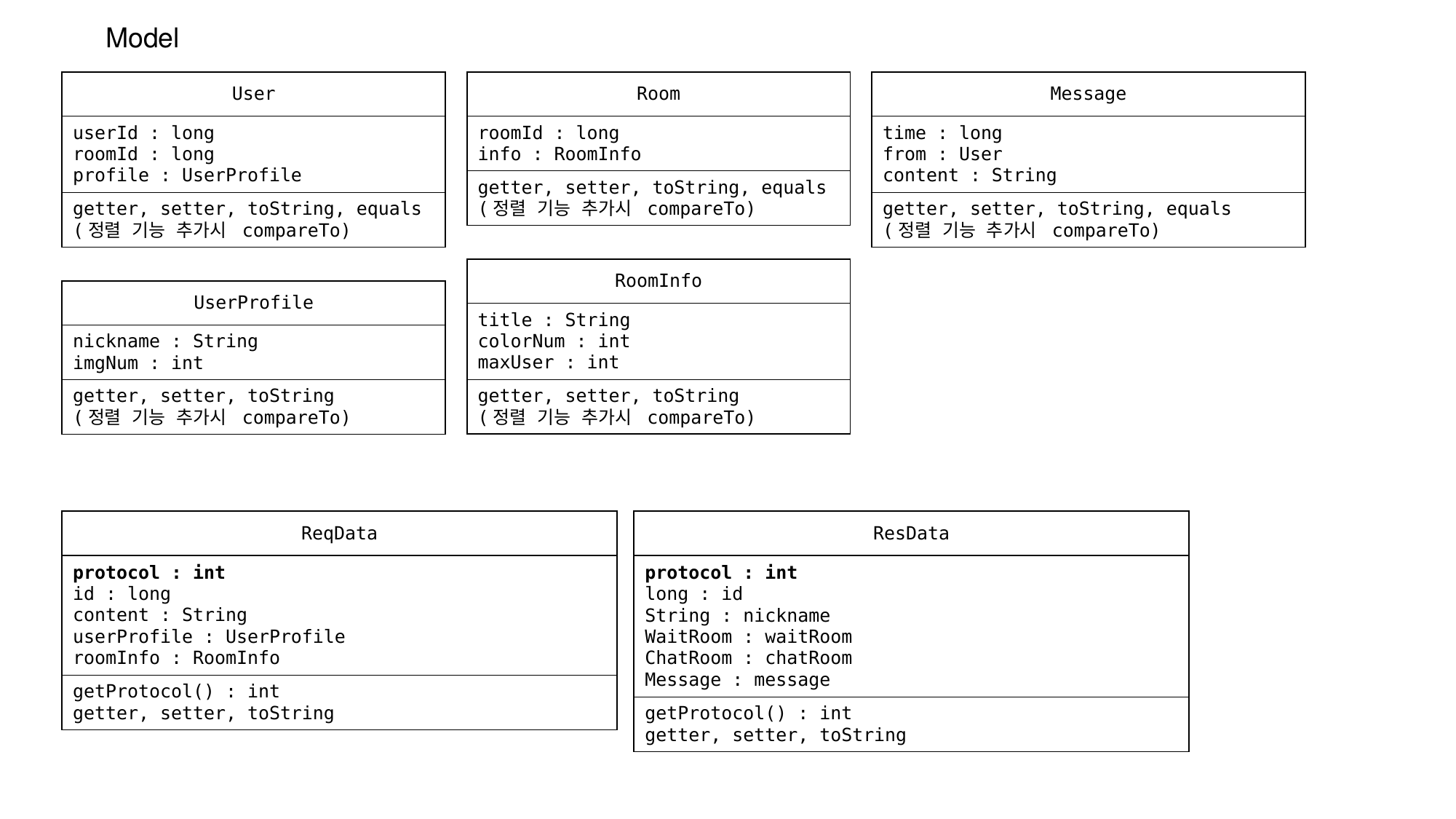

Model
| User |
| --- |
| userId : long roomId : long profile : UserProfile |
| getter, setter, toString, equals (정렬 기능 추가시 compareTo) |
| Room |
| --- |
| roomId : long info : RoomInfo |
| getter, setter, toString, equals (정렬 기능 추가시 compareTo) |
| Message |
| --- |
| time : long from : User content : String |
| getter, setter, toString, equals (정렬 기능 추가시 compareTo) |
| RoomInfo |
| --- |
| title : String colorNum : int maxUser : int |
| getter, setter, toString (정렬 기능 추가시 compareTo) |
| UserProfile |
| --- |
| nickname : String imgNum : int |
| getter, setter, toString (정렬 기능 추가시 compareTo) |
| ReqData |
| --- |
| protocol : int id : long content : String userProfile : UserProfile roomInfo : RoomInfo |
| getProtocol() : int getter, setter, toString |
| ResData |
| --- |
| protocol : int long : id String : nickname WaitRoom : waitRoom ChatRoom : chatRoom Message : message |
| getProtocol() : int getter, setter, toString |